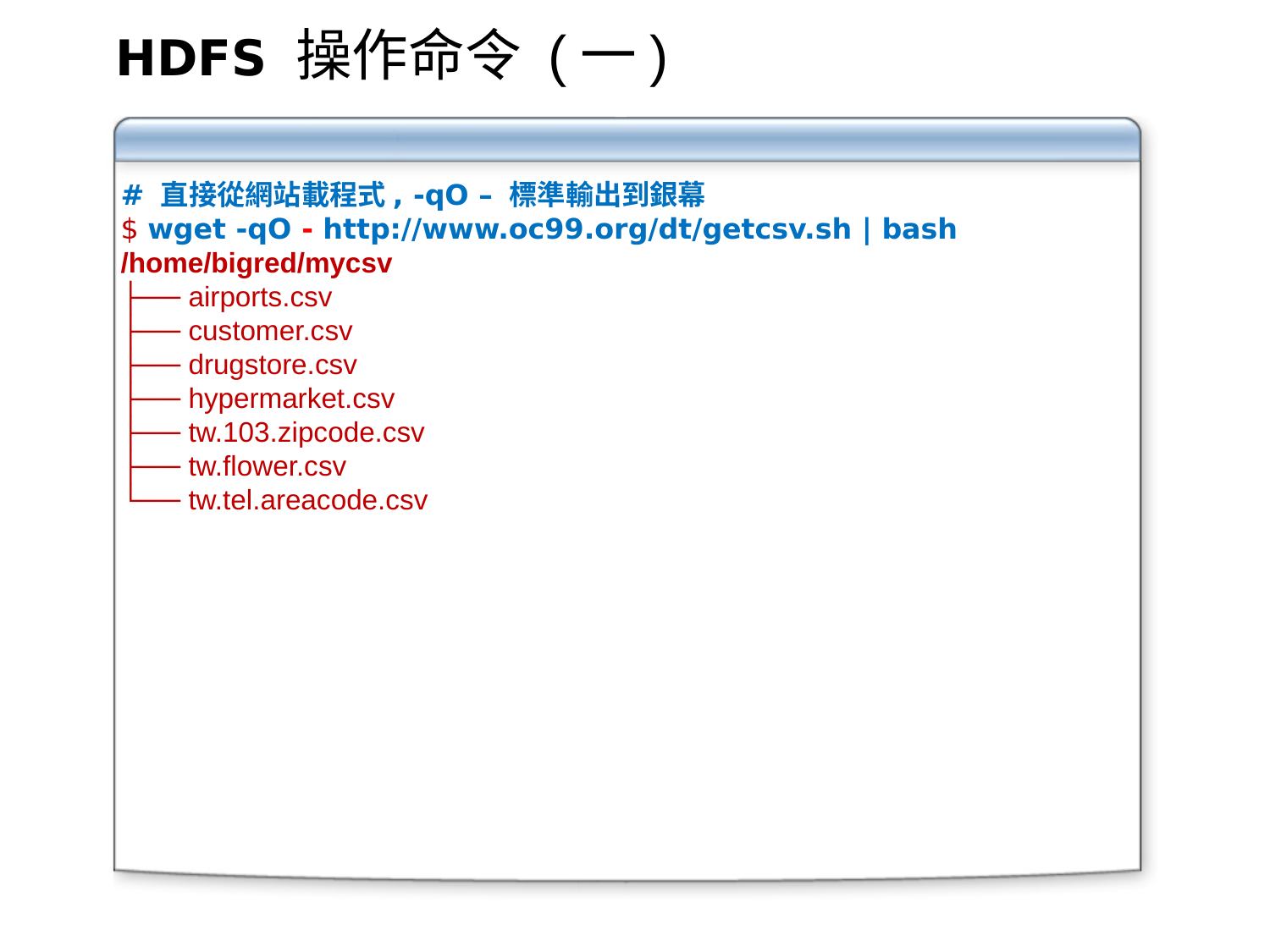

HDFS 操作命令 (一)
# 直接從網站載程式, -qO – 標準輸出到銀幕
$ wget -qO - http://www.oc99.org/dt/getcsv.sh | bash
/home/bigred/mycsv
├── airports.csv
├── customer.csv
├── drugstore.csv
├── hypermarket.csv
├── tw.103.zipcode.csv
├── tw.flower.csv
└── tw.tel.areacode.csv